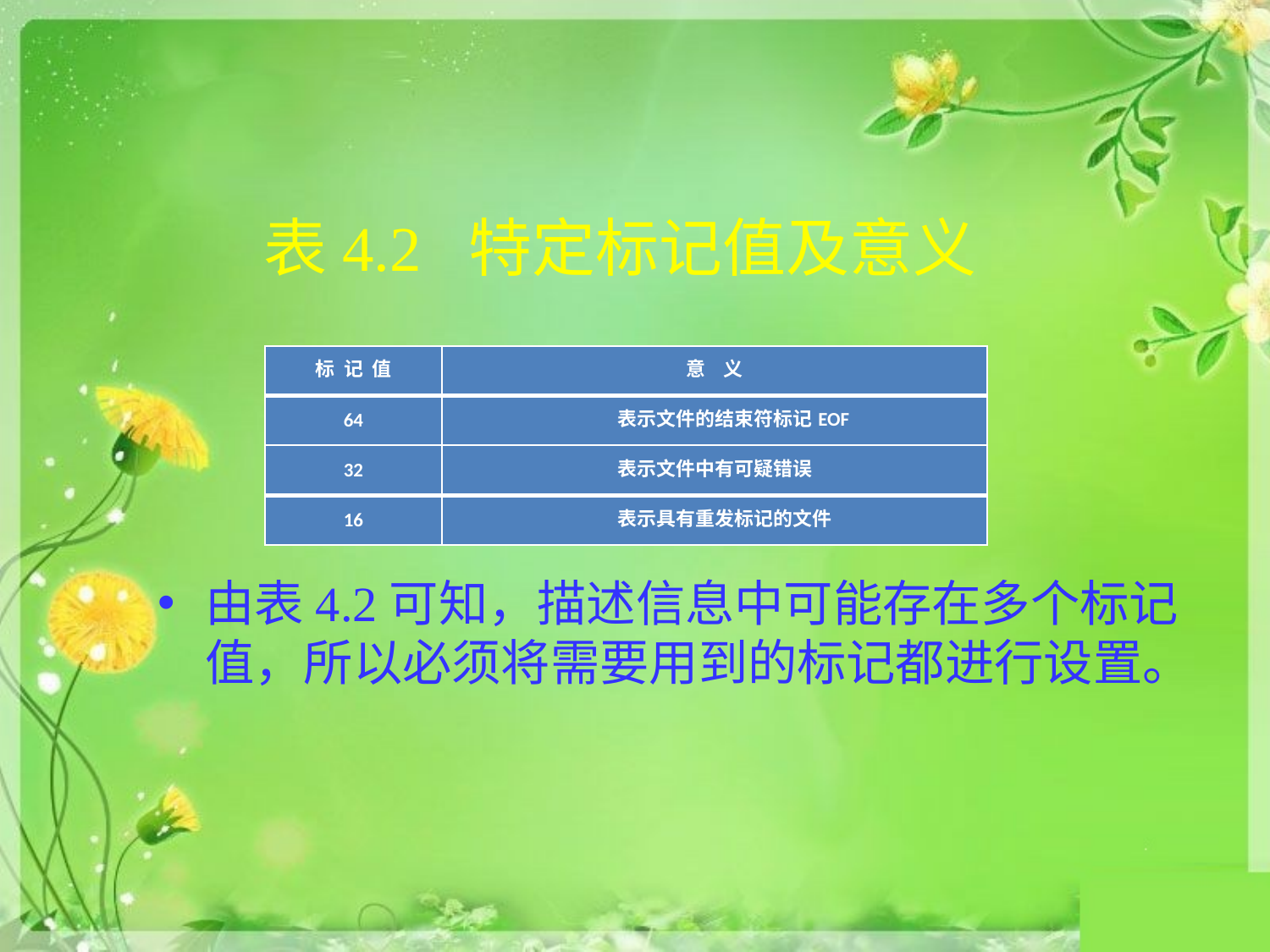

# 表4.2  特定标记值及意义
| 标 记 值 | 意 义 |
| --- | --- |
| 64 | 表示文件的结束符标记EOF |
| 32 | 表示文件中有可疑错误 |
| 16 | 表示具有重发标记的文件 |
由表4.2可知，描述信息中可能存在多个标记值，所以必须将需要用到的标记都进行设置。